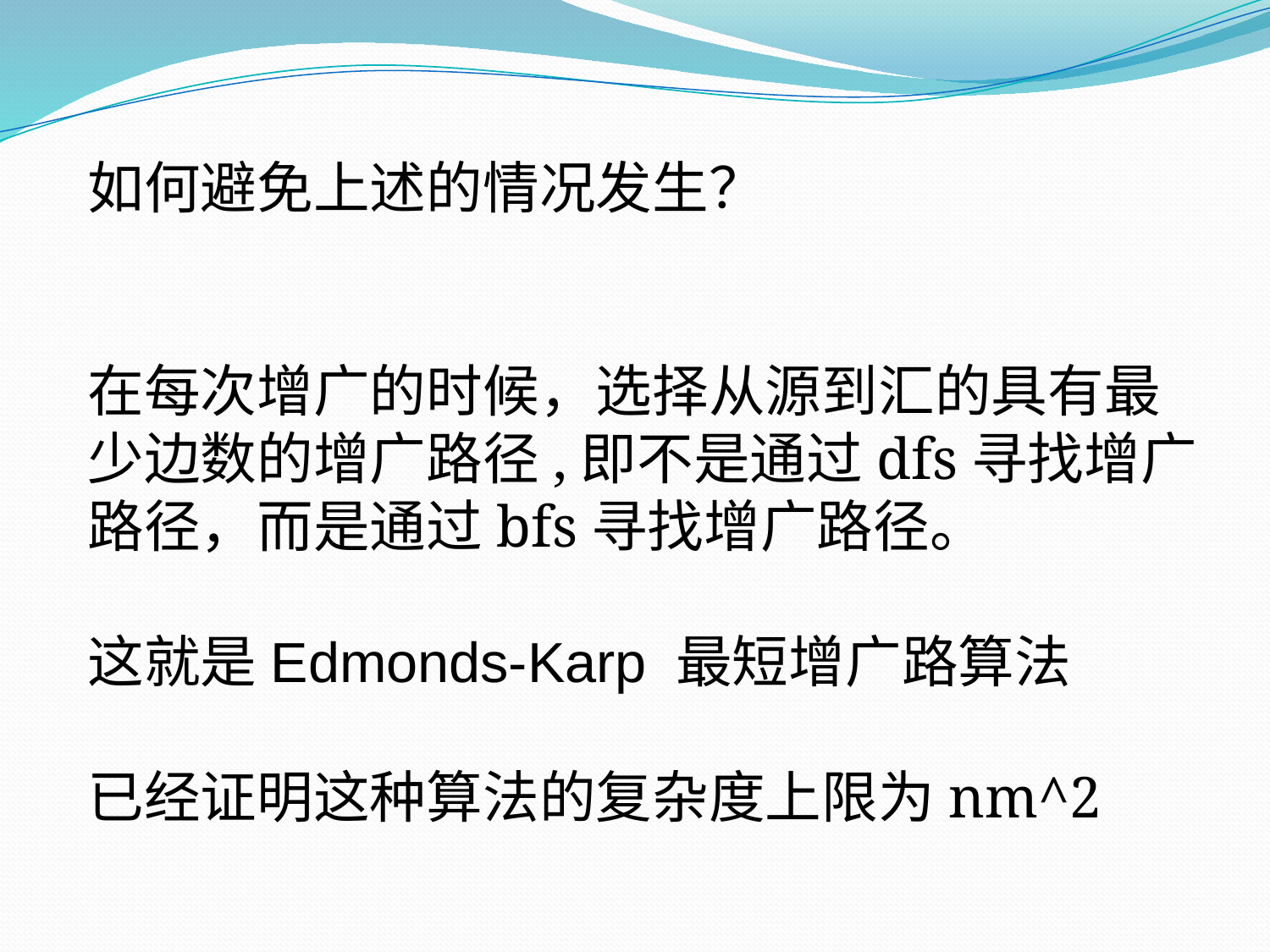

如何避免上述的情况发生？

在每次增广的时候，选择从源到汇的具有最少边数的增广路径,即不是通过dfs寻找增广路径，而是通过bfs寻找增广路径。

这就是Edmonds-Karp 最短增广路算法

已经证明这种算法的复杂度上限为nm^2